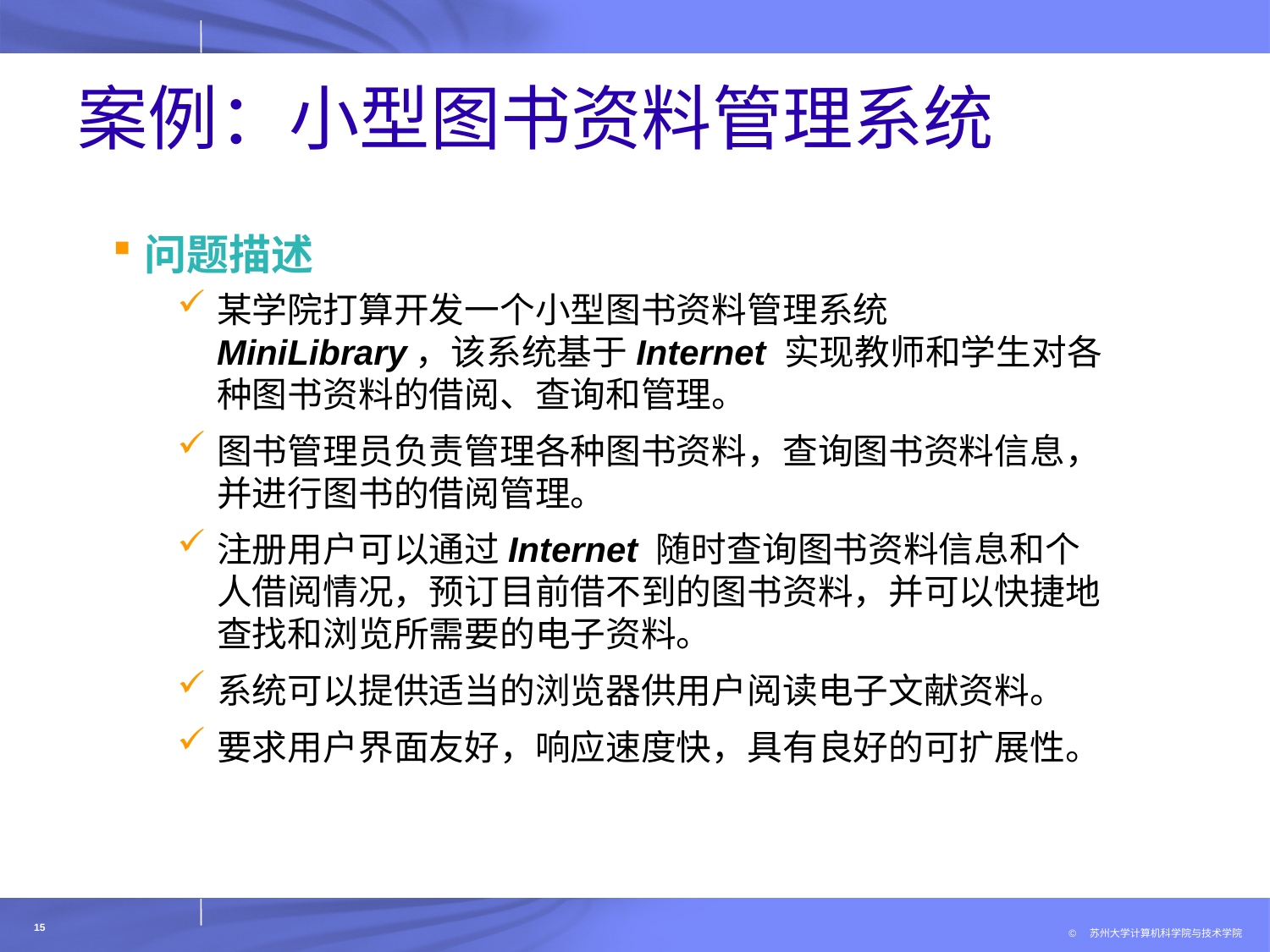

# 案例：小型图书资料管理系统
问题描述
某学院打算开发一个小型图书资料管理系统MiniLibrary，该系统基于Internet 实现教师和学生对各种图书资料的借阅、查询和管理。
图书管理员负责管理各种图书资料，查询图书资料信息，并进行图书的借阅管理。
注册用户可以通过Internet 随时查询图书资料信息和个人借阅情况，预订目前借不到的图书资料，并可以快捷地查找和浏览所需要的电子资料。
系统可以提供适当的浏览器供用户阅读电子文献资料。
要求用户界面友好，响应速度快，具有良好的可扩展性。

15